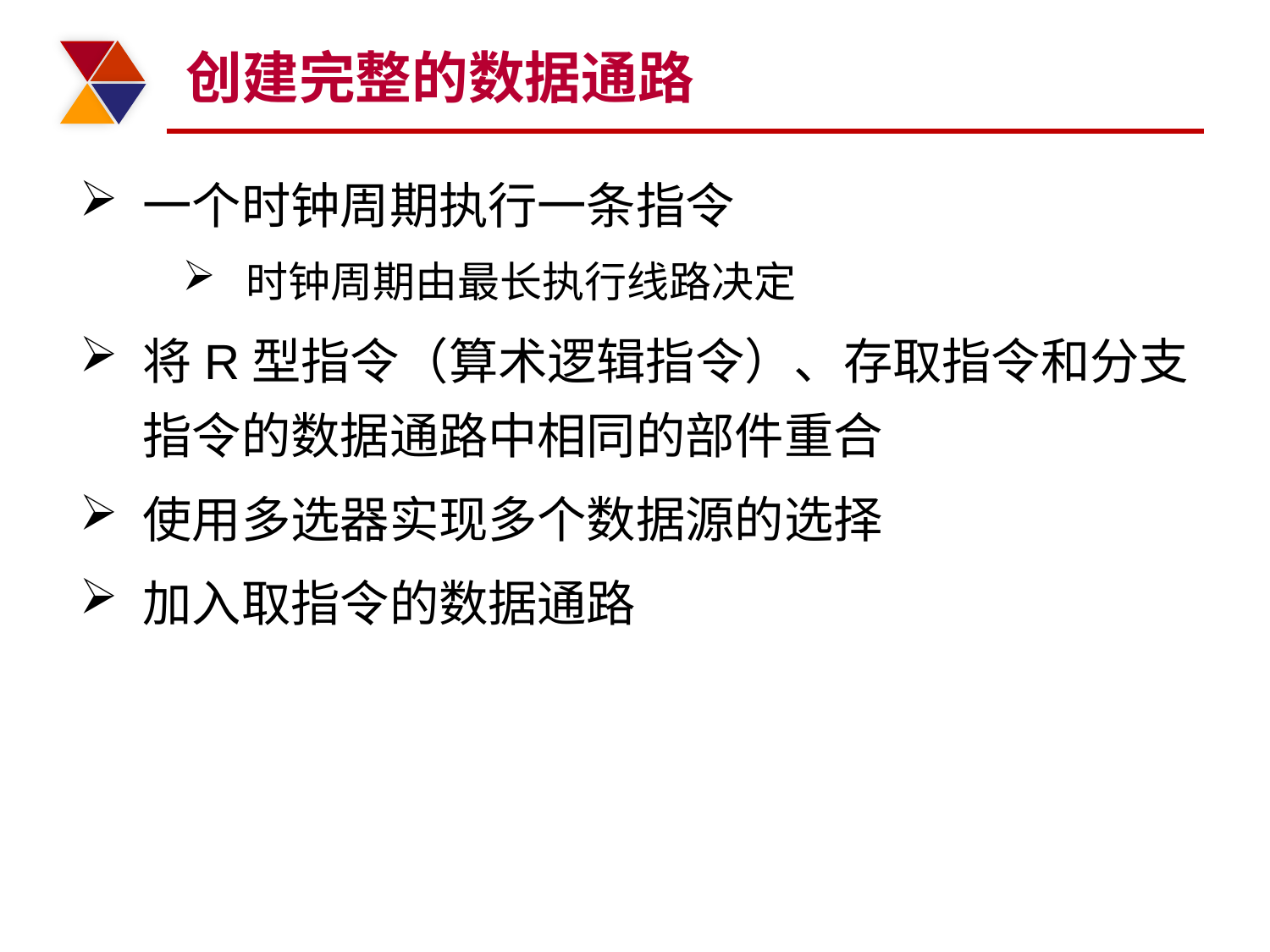

# 创建完整的数据通路
一个时钟周期执行一条指令
时钟周期由最长执行线路决定
将R型指令（算术逻辑指令）、存取指令和分支指令的数据通路中相同的部件重合
使用多选器实现多个数据源的选择
加入取指令的数据通路